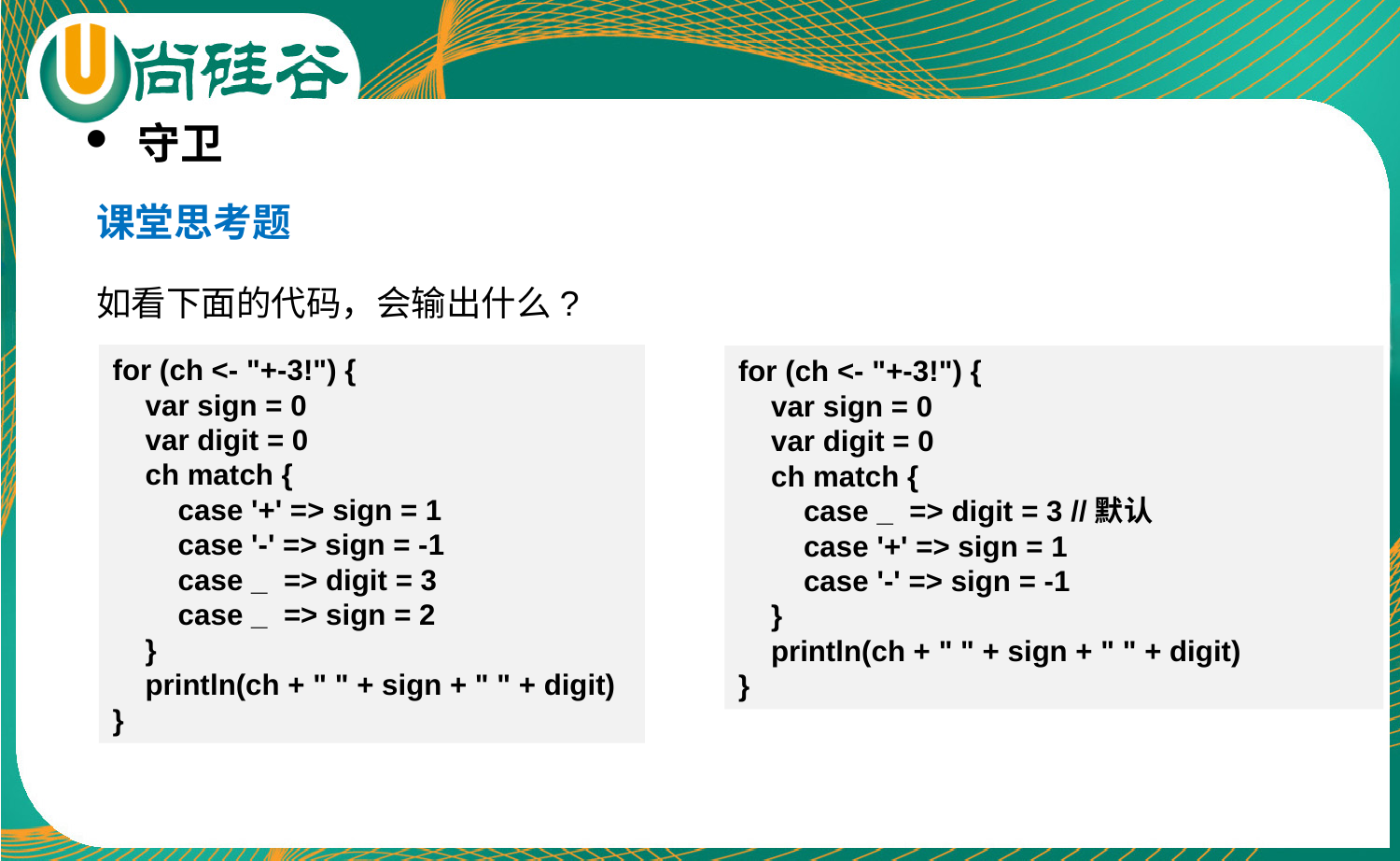

守卫

课堂思考题
如看下面的代码，会输出什么?

for (ch <- "+-3!") {
    var sign = 0
    var digit = 0
    ch match {
        case '+' => sign = 1
        case '-' => sign = -1
        case _  => digit = 3
        case _  => sign = 2
    }
    println(ch + " " + sign + " " + digit)
}
for (ch <- "+-3!") {
    var sign = 0
    var digit = 0
    ch match {
        case _  => digit = 3 //默认
        case '+' => sign = 1
        case '-' => sign = -1
    }
    println(ch + " " + sign + " " + digit)
}